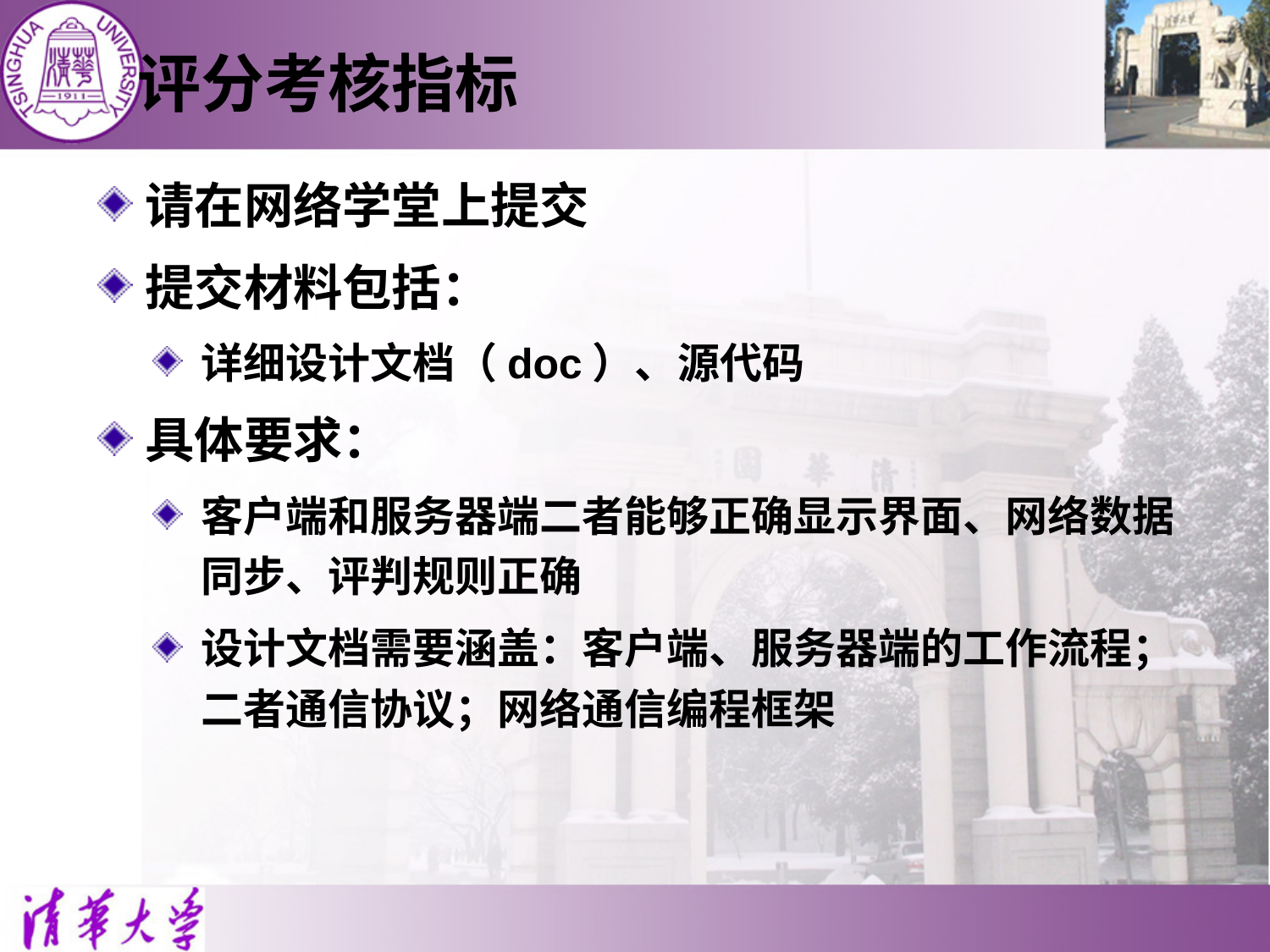

# 评分考核指标
请在网络学堂上提交
提交材料包括：
详细设计文档（doc）、源代码
具体要求：
客户端和服务器端二者能够正确显示界面、网络数据同步、评判规则正确
设计文档需要涵盖：客户端、服务器端的工作流程；二者通信协议；网络通信编程框架